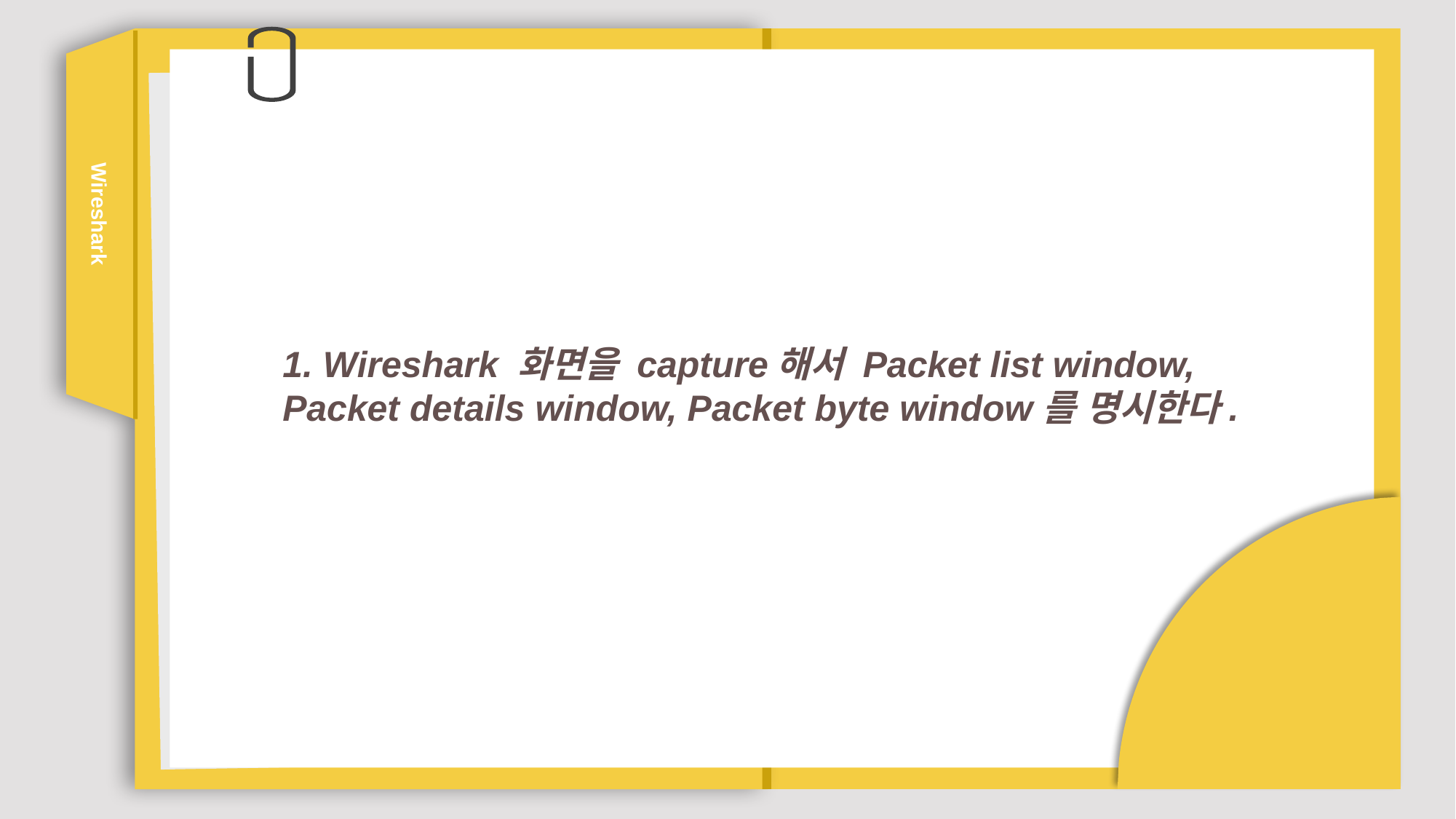

Wireshark
1. Wireshark 화면을 capture해서 Packet list window, Packet details window, Packet byte window를 명시한다.